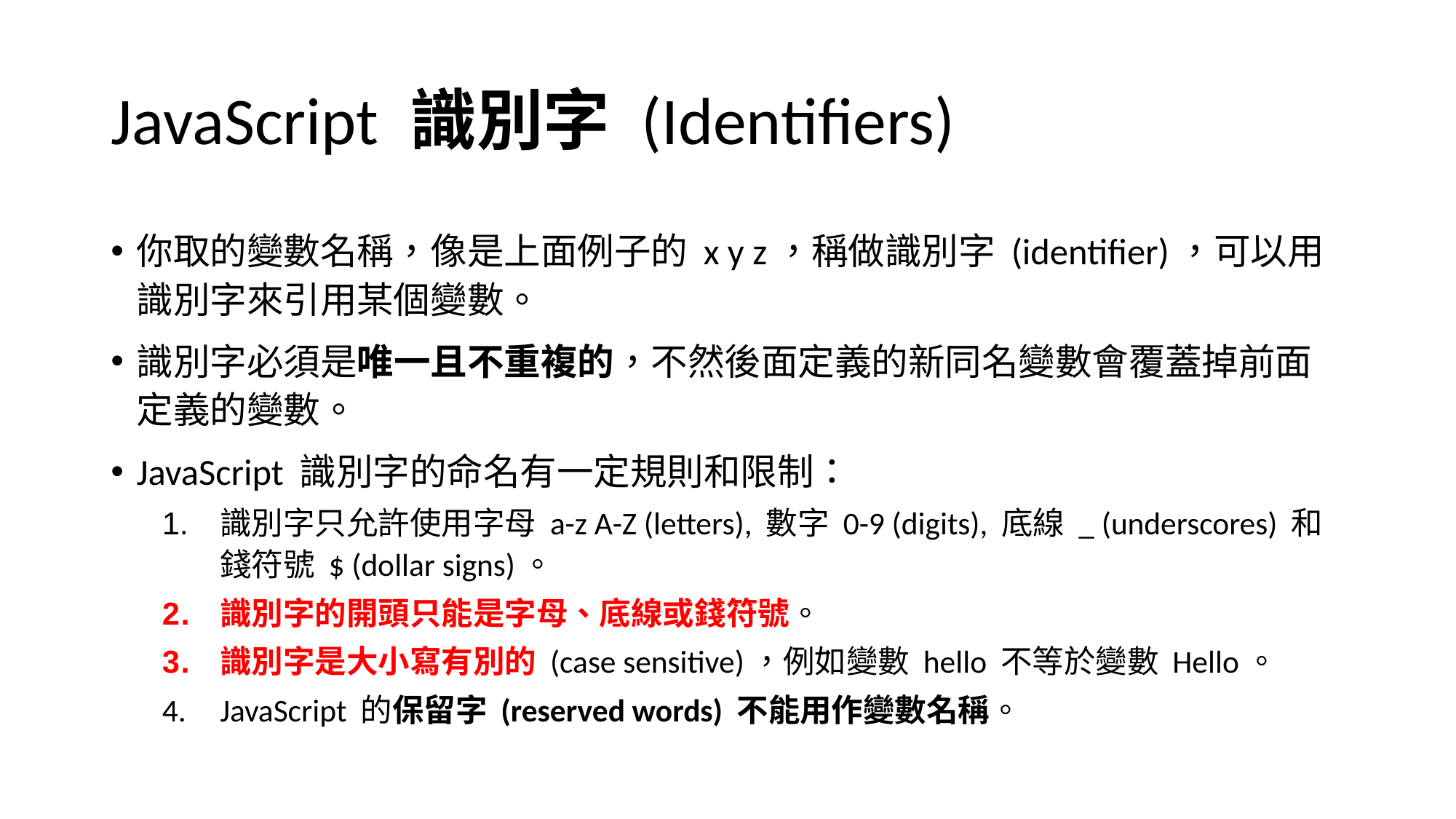

# JavaScript 識別字 (Identifiers)
你取的變數名稱，像是上面例子的 x y z，稱做識別字 (identifier)，可以用識別字來引用某個變數。
識別字必須是唯一且不重複的，不然後面定義的新同名變數會覆蓋掉前面定義的變數。
JavaScript 識別字的命名有一定規則和限制：
識別字只允許使用字母 a-z A-Z (letters), 數字 0-9 (digits), 底線 _ (underscores) 和錢符號 $ (dollar signs)。
識別字的開頭只能是字母、底線或錢符號。
識別字是大小寫有別的 (case sensitive)，例如變數 hello 不等於變數 Hello。
JavaScript 的保留字 (reserved words) 不能用作變數名稱。